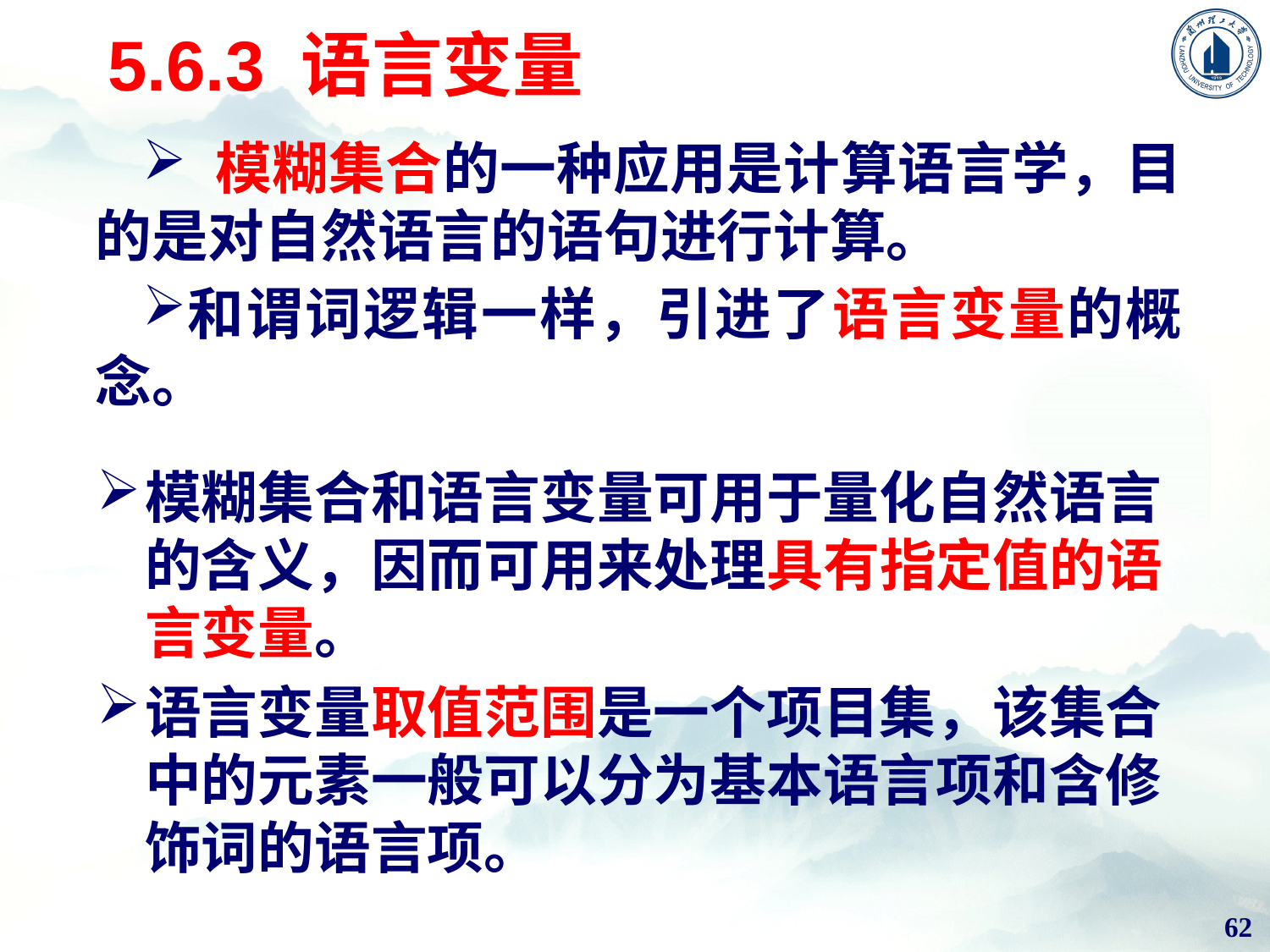

# 5.6.3 语言变量
 模糊集合的一种应用是计算语言学，目的是对自然语言的语句进行计算。
和谓词逻辑一样，引进了语言变量的概念。
模糊集合和语言变量可用于量化自然语言的含义，因而可用来处理具有指定值的语言变量。
语言变量取值范围是一个项目集，该集合中的元素一般可以分为基本语言项和含修饰词的语言项。
62